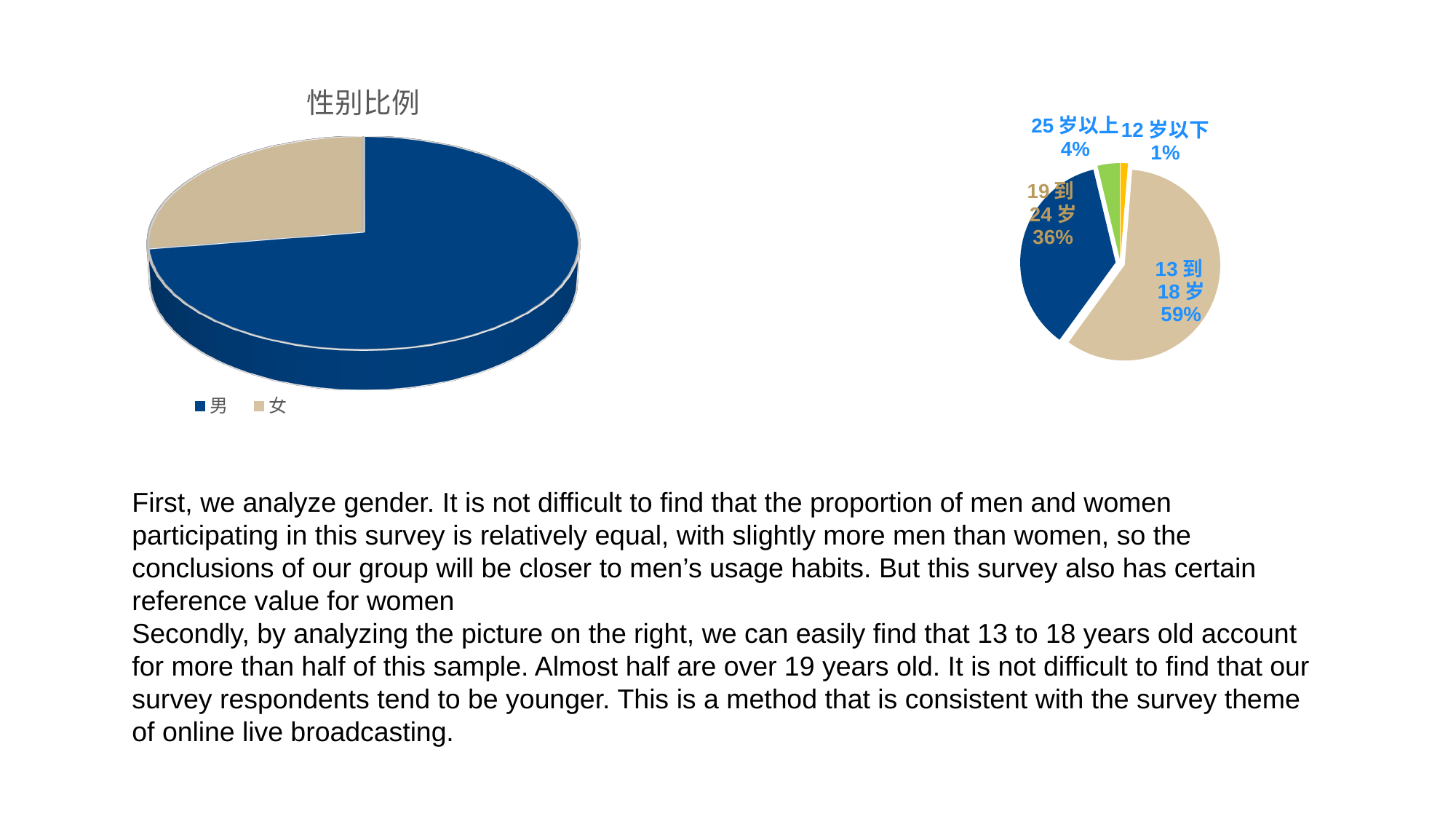

### Chart

| Category | 销售额 |
|---|---|
| 12岁以下 | 0.0125 |
| 13到18岁 | 0.5875 |
| 19到24岁 | 0.3625 |
| 25岁以上 | 0.0375 |

[unsupported chart]

First, we analyze gender. It is not difficult to find that the proportion of men and women participating in this survey is relatively equal, with slightly more men than women, so the conclusions of our group will be closer to men’s usage habits. But this survey also has certain reference value for women
Secondly, by analyzing the picture on the right, we can easily find that 13 to 18 years old account for more than half of this sample. Almost half are over 19 years old. It is not difficult to find that our survey respondents tend to be younger. This is a method that is consistent with the survey theme of online live broadcasting.